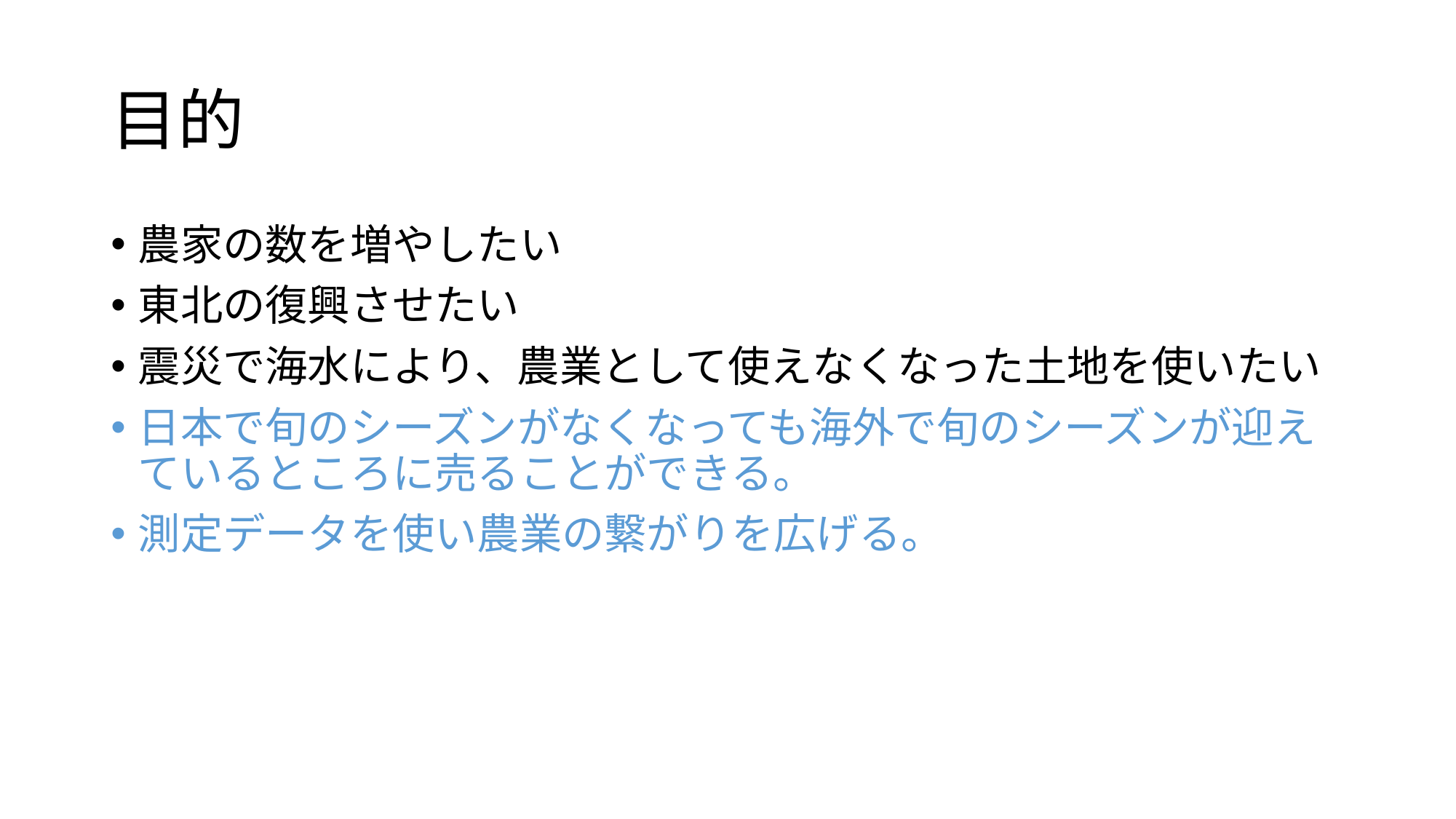

# 目的
農家の数を増やしたい
東北の復興させたい
震災で海水により、農業として使えなくなった土地を使いたい
日本で旬のシーズンがなくなっても海外で旬のシーズンが迎えているところに売ることができる。
測定データを使い農業の繋がりを広げる。